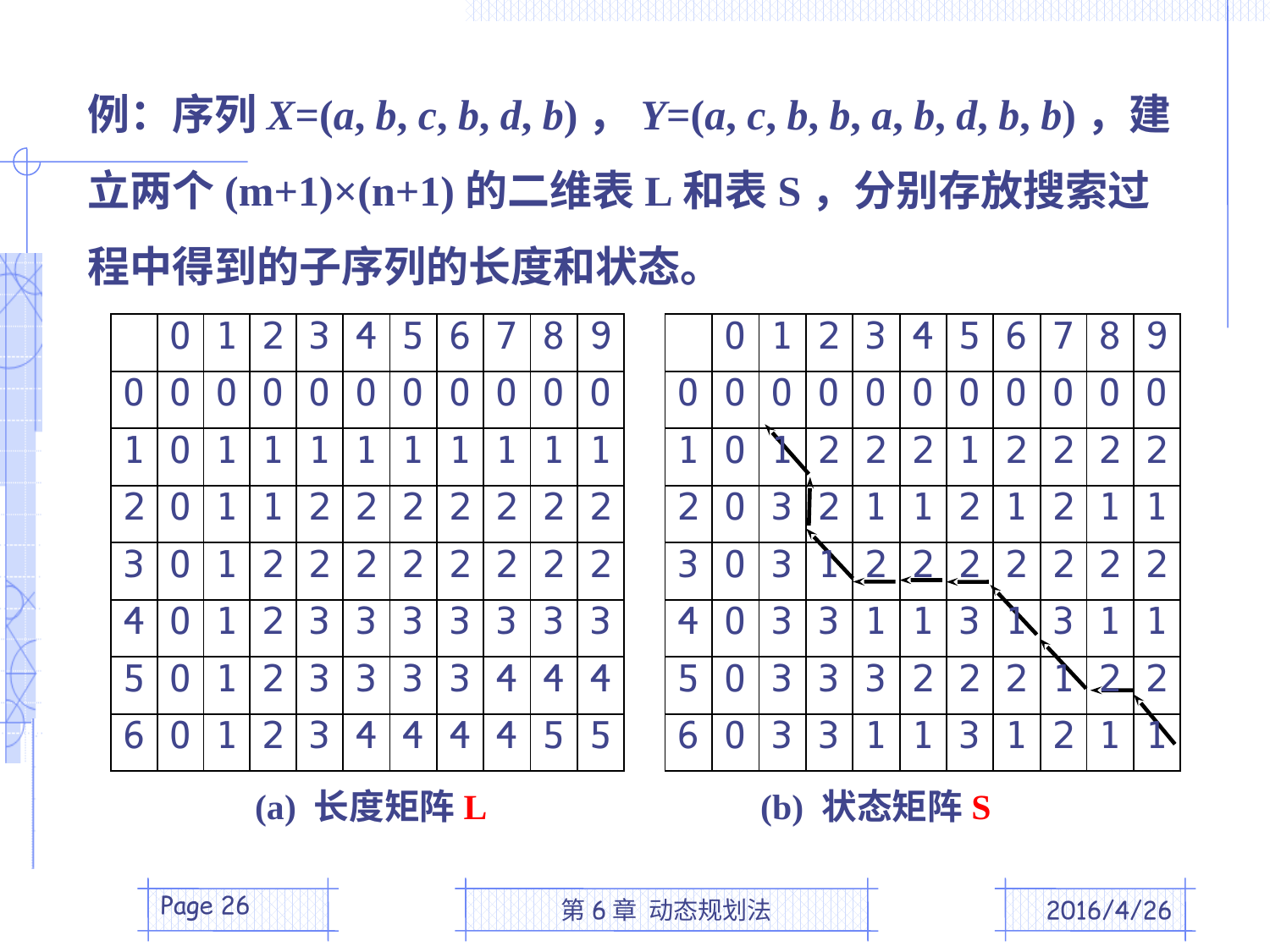

例：序列X=(a, b, c, b, d, b)，Y=(a, c, b, b, a, b, d, b, b)，建立两个(m+1)×(n+1)的二维表L和表S，分别存放搜索过程中得到的子序列的长度和状态。

|  | 0 | 1 | 2 | 3 | 4 | 5 | 6 | 7 | 8 | 9 |  |  | 0 | 1 | 2 | 3 | 4 | 5 | 6 | 7 | 8 | 9 |
| --- | --- | --- | --- | --- | --- | --- | --- | --- | --- | --- | --- | --- | --- | --- | --- | --- | --- | --- | --- | --- | --- | --- |
| 0 | 0 | 0 | 0 | 0 | 0 | 0 | 0 | 0 | 0 | 0 |  | 0 | 0 | 0 | 0 | 0 | 0 | 0 | 0 | 0 | 0 | 0 |
| 1 | 0 | 1 | 1 | 1 | 1 | 1 | 1 | 1 | 1 | 1 |  | 1 | 0 | 1 | 2 | 2 | 2 | 1 | 2 | 2 | 2 | 2 |
| 2 | 0 | 1 | 1 | 2 | 2 | 2 | 2 | 2 | 2 | 2 |  | 2 | 0 | 3 | 2 | 1 | 1 | 2 | 1 | 2 | 1 | 1 |
| 3 | 0 | 1 | 2 | 2 | 2 | 2 | 2 | 2 | 2 | 2 |  | 3 | 0 | 3 | 1 | 2 | 2 | 2 | 2 | 2 | 2 | 2 |
| 4 | 0 | 1 | 2 | 3 | 3 | 3 | 3 | 3 | 3 | 3 |  | 4 | 0 | 3 | 3 | 1 | 1 | 3 | 1 | 3 | 1 | 1 |
| 5 | 0 | 1 | 2 | 3 | 3 | 3 | 3 | 4 | 4 | 4 |  | 5 | 0 | 3 | 3 | 3 | 2 | 2 | 2 | 1 | 2 | 2 |
| 6 | 0 | 1 | 2 | 3 | 4 | 4 | 4 | 4 | 5 | 5 |  | 6 | 0 | 3 | 3 | 1 | 1 | 3 | 1 | 2 | 1 | 1 |

(a) 长度矩阵L                               (b) 状态矩阵S
Page 26
第6章  动态规划法
2016/4/26